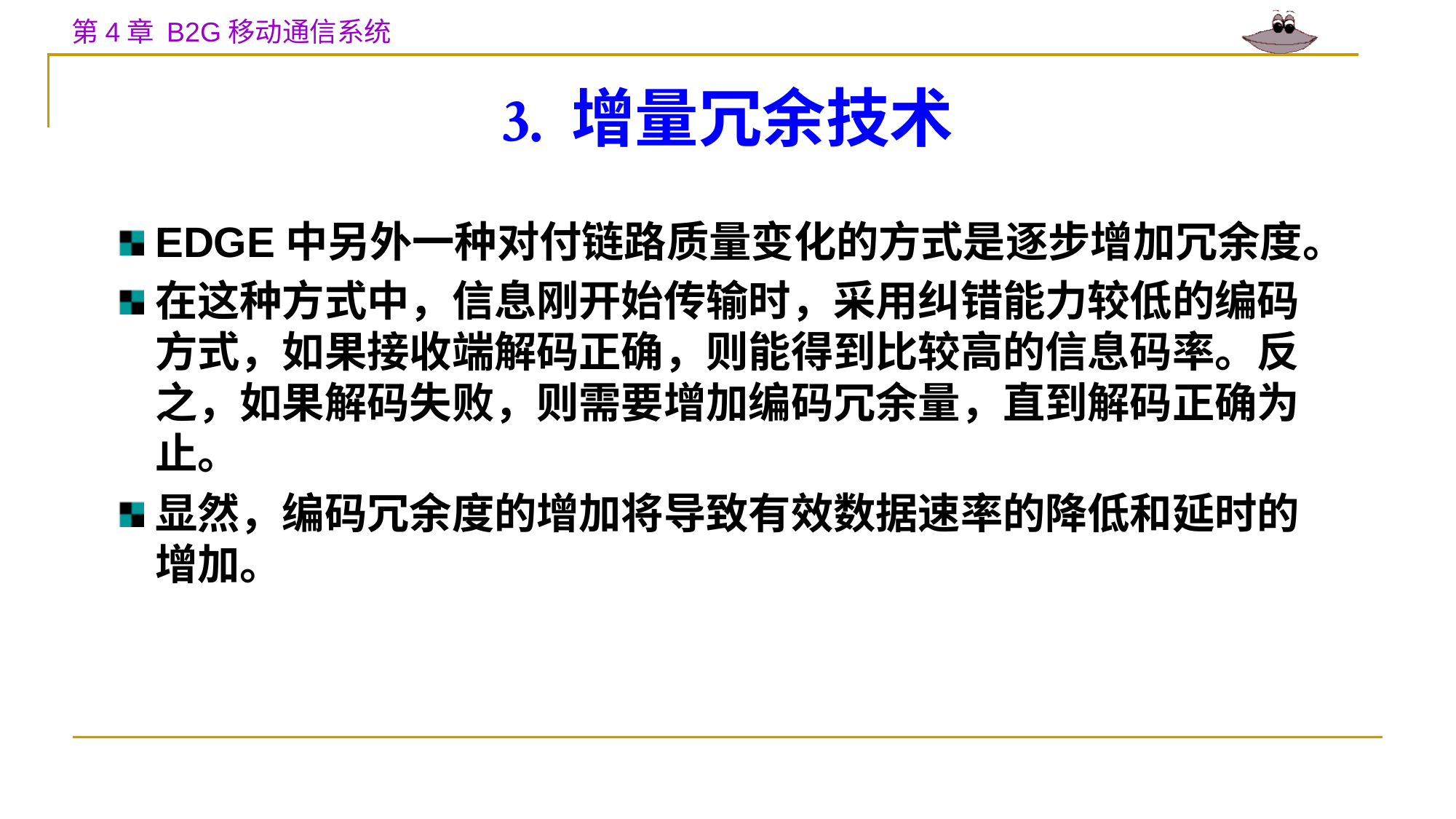

# 3. 增量冗余技术
EDGE中另外一种对付链路质量变化的方式是逐步增加冗余度。
在这种方式中，信息刚开始传输时，采用纠错能力较低的编码方式，如果接收端解码正确，则能得到比较高的信息码率。反之，如果解码失败，则需要增加编码冗余量，直到解码正确为止。
显然，编码冗余度的增加将导致有效数据速率的降低和延时的增加。